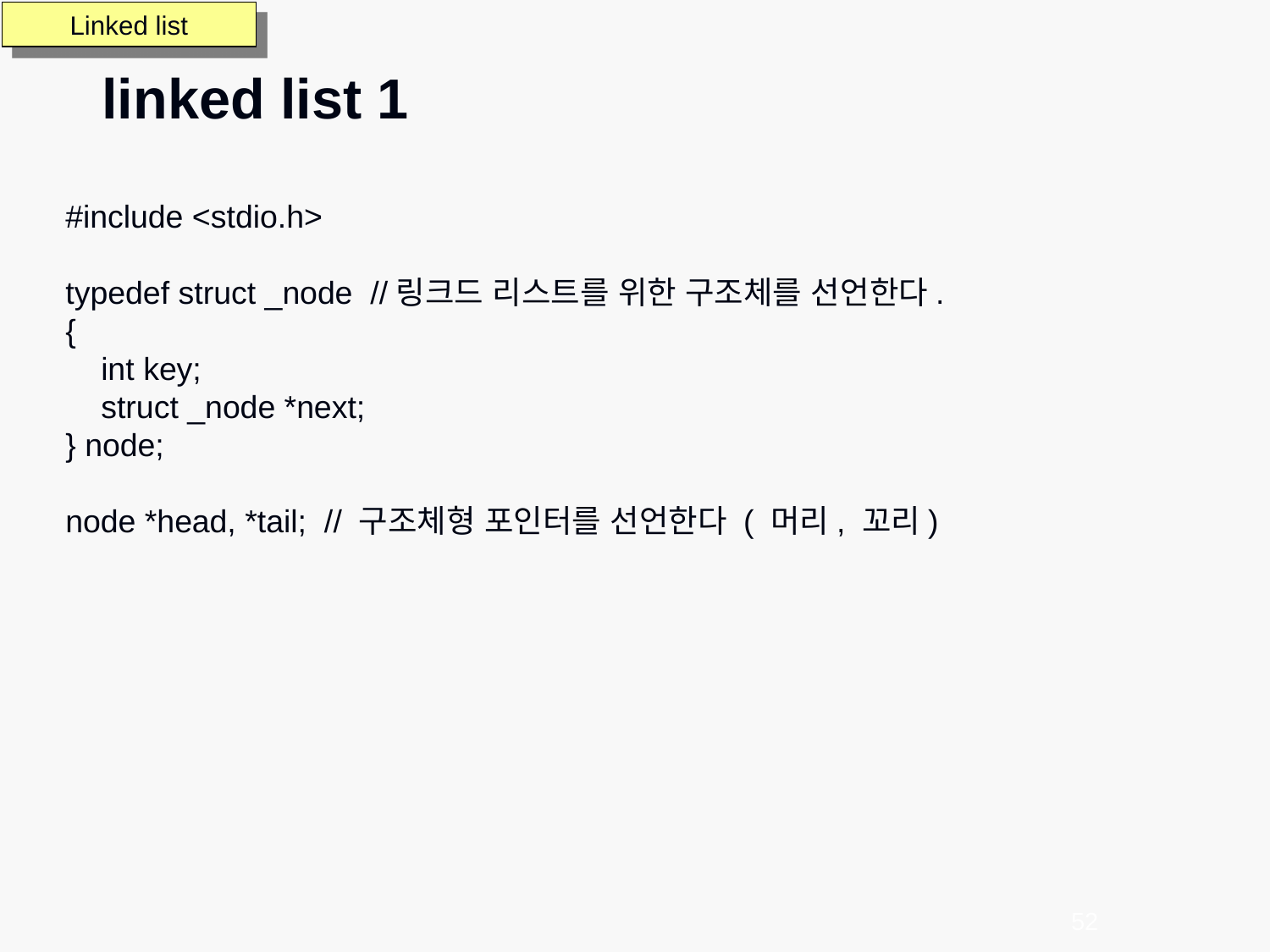

Linked list
linked list 1
#include <stdio.h>

typedef struct _node  //링크드 리스트를 위한 구조체를 선언한다.
{
    int key;
    struct _node *next;
} node;

node *head, *tail;  // 구조체형 포인터를 선언한다 ( 머리, 꼬리)
52